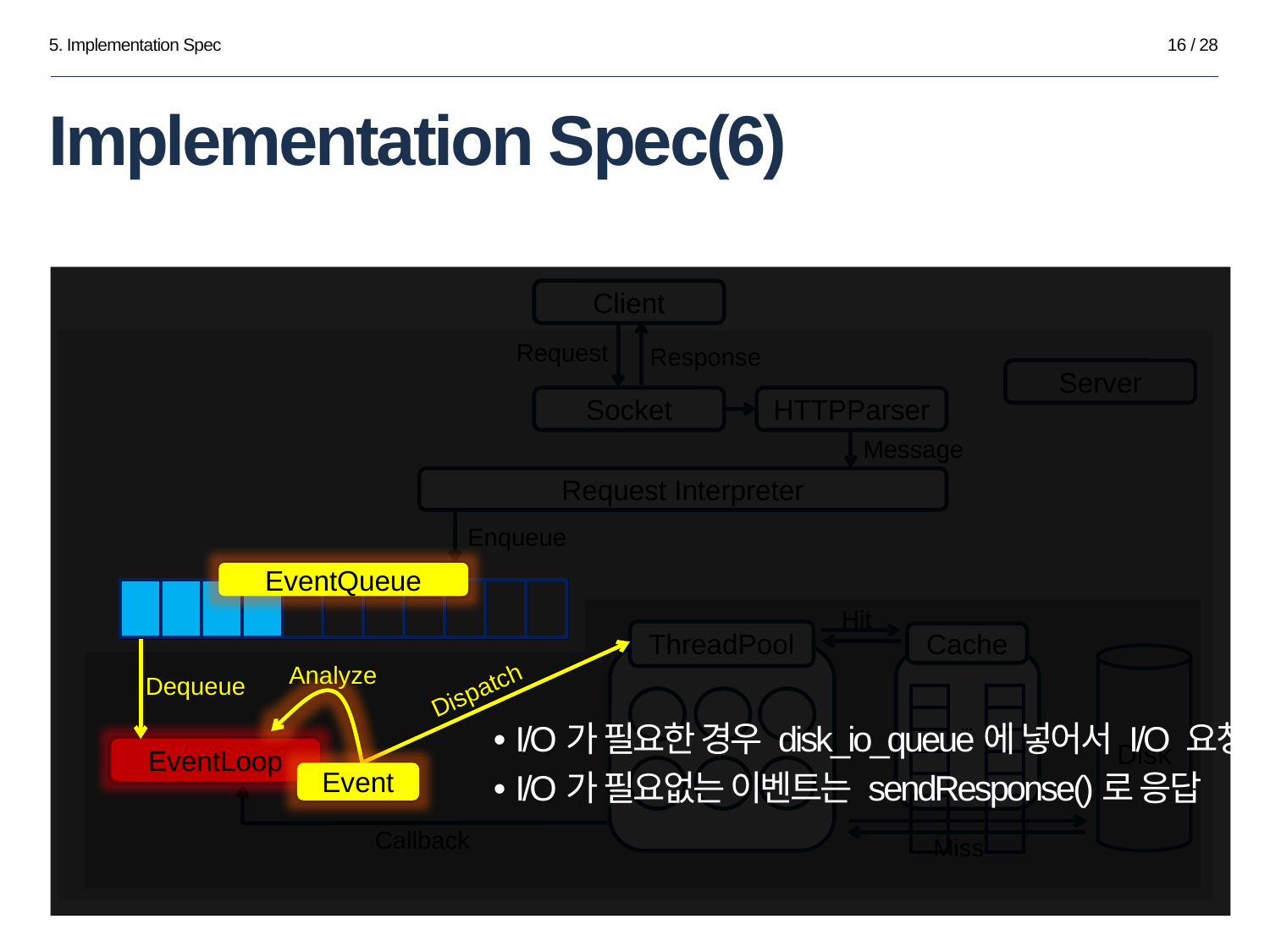

5. Implementation Spec
16 / 28
# Implementation Spec(6)

Client

Request
Response
Server
Socket
HTTPParser
Message

Request Interpreter
Enqueue
EventQueue
EventQueue
|  |  |  |  |  |  |  |  |  |  |  |
| --- | --- | --- | --- | --- | --- | --- | --- | --- | --- | --- |
|  |  |  |  |  |  |  |  |  |  |  |
| --- | --- | --- | --- | --- | --- | --- | --- | --- | --- | --- |
Hit

ThreadPool
Cache

Disk
Dispatch
Dispatch

Analyze
Analyze
Dequeue
Dequeue
|  | … |  |
| --- | --- | --- |
|  |  |  |
|  |  |  |
|  |  |  |
|  |  |  |
|  |  |  |

• I/O가 필요한 경우 disk_io_queue에 넣어서 I/O 요청
• I/O가 필요없는 이벤트는 sendResponse()로 응답
EventLoop
EventLoop

Event
Event
Callback
Miss